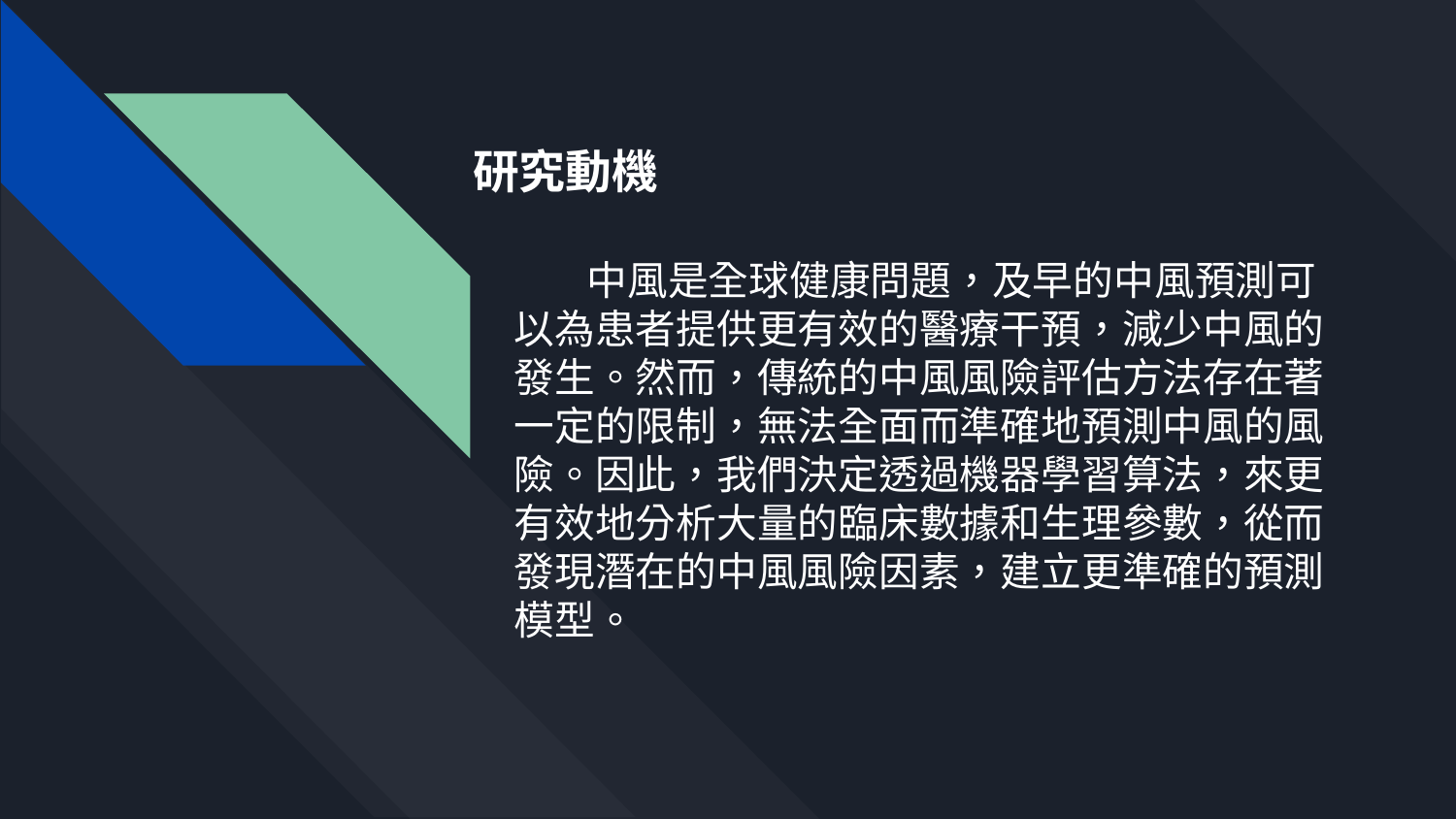

# 研究動機

中風是全球健康問題，及早的中風預測可以為患者提供更有效的醫療干預，減少中風的發生。然而，傳統的中風風險評估方法存在著一定的限制，無法全面而準確地預測中風的風險。因此，我們決定透過機器學習算法，來更有效地分析大量的臨床數據和生理參數，從而發現潛在的中風風險因素，建立更準確的預測模型。